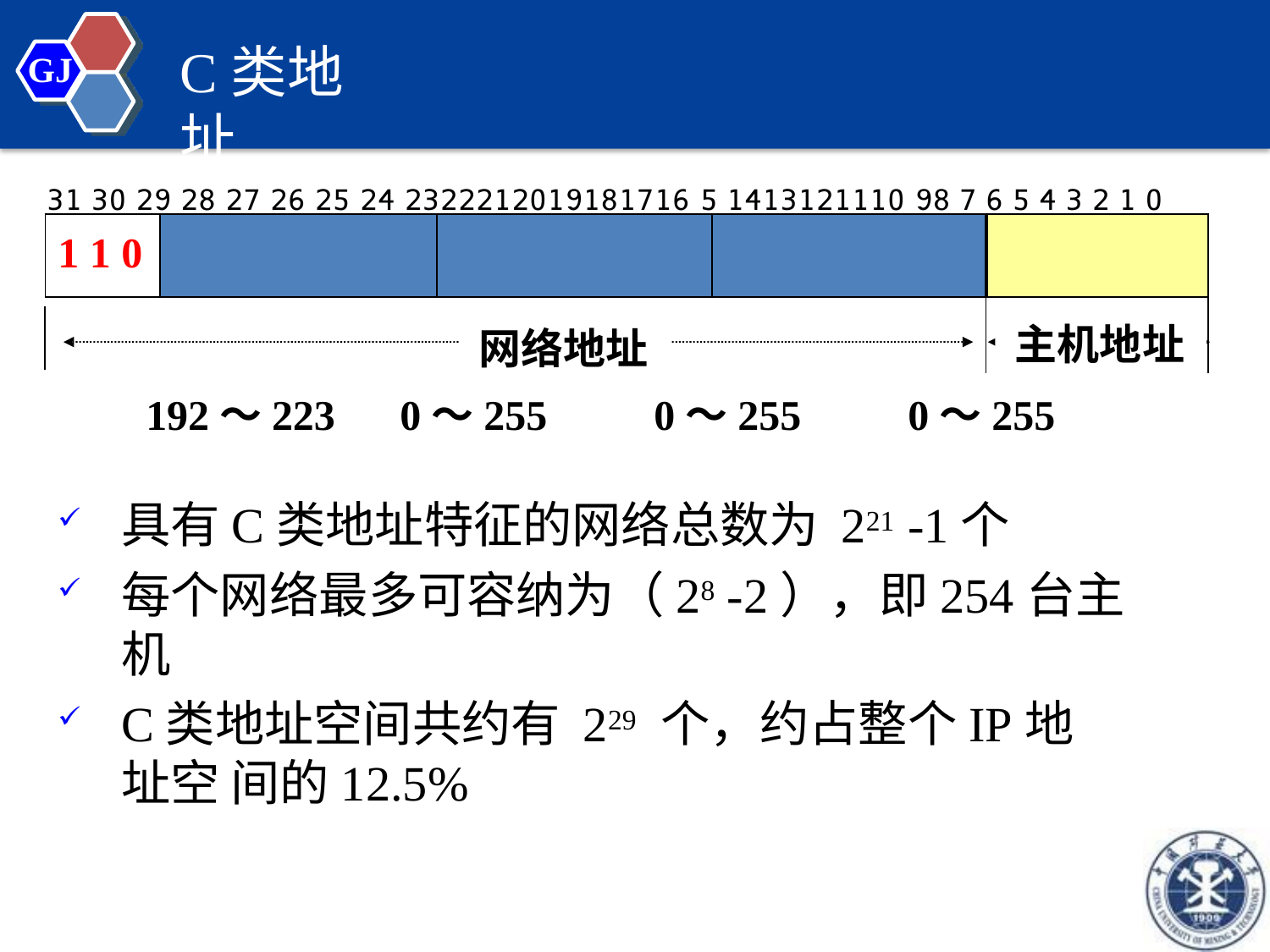

# C类地址
GJ
31 30 29 28 27 26 25 24 2322212019181716 5 1413121110 98 7 6 5 4 3 2 1 0
| 1 1 0 |  |  |  |  |
| --- | --- | --- | --- | --- |
| 网络地址 |  |  |  | 主机地址 |

192～223	0～255	0～255	0～255

具有C类地址特征的网络总数为 221 -1个
每个网络最多可容纳为（28 -2），即254台主机
C类地址空间共约有 229 个，约占整个IP地址空 间的12.5%